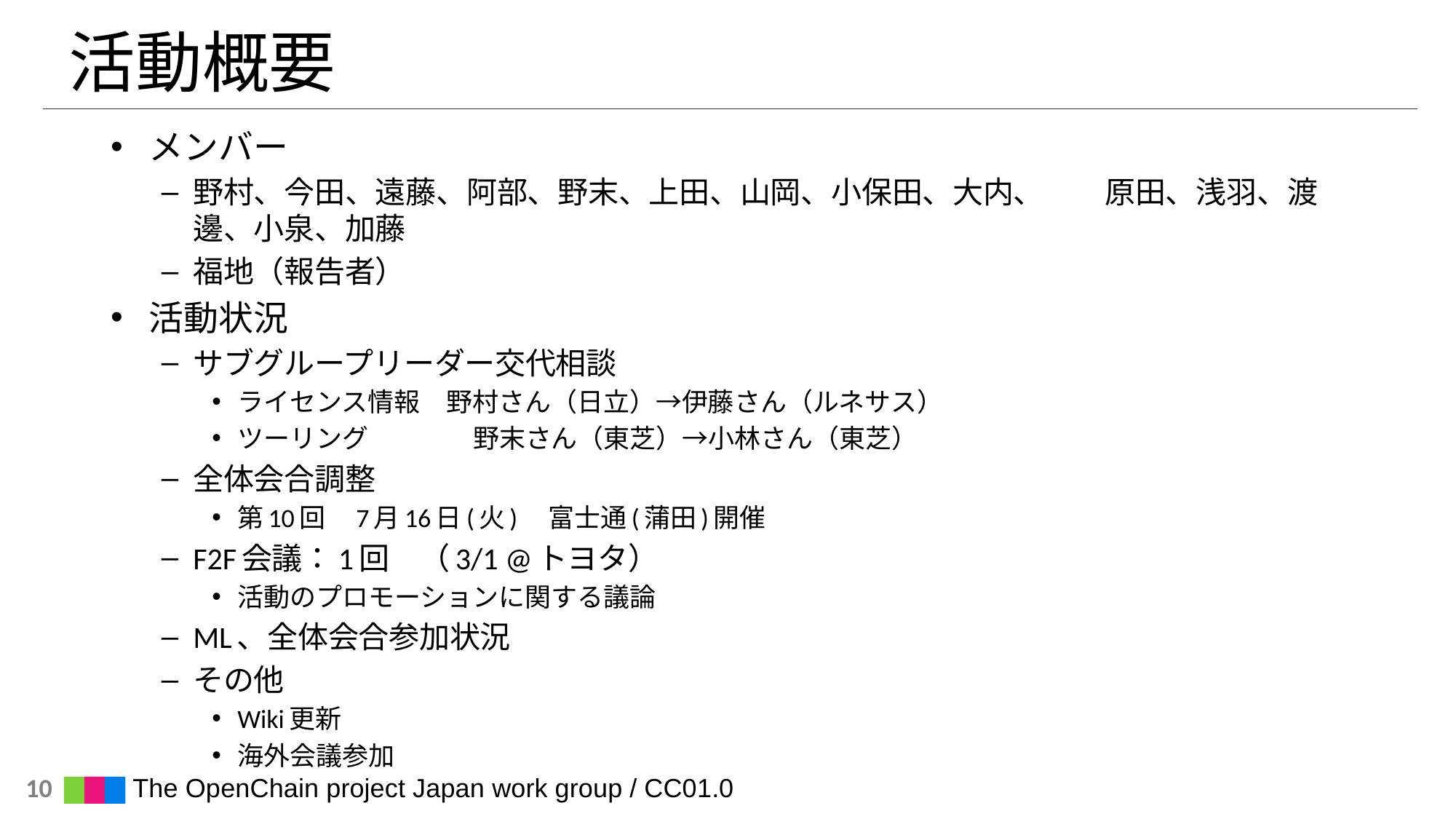

# 活動概要
メンバー
野村、今田、遠藤、阿部、野末、上田、山岡、小保田、大内、　　原田、浅羽、渡邊、小泉、加藤
福地（報告者）
活動状況
サブグループリーダー交代相談
ライセンス情報　野村さん（日立）→伊藤さん（ルネサス）
ツーリング　　　　野末さん（東芝）→小林さん（東芝）
全体会合調整
第10回　7月16日(火)　富士通(蒲田)開催
F2F会議：1回　（3/1 @トヨタ）
活動のプロモーションに関する議論
ML、全体会合参加状況
その他
Wiki更新
海外会議参加